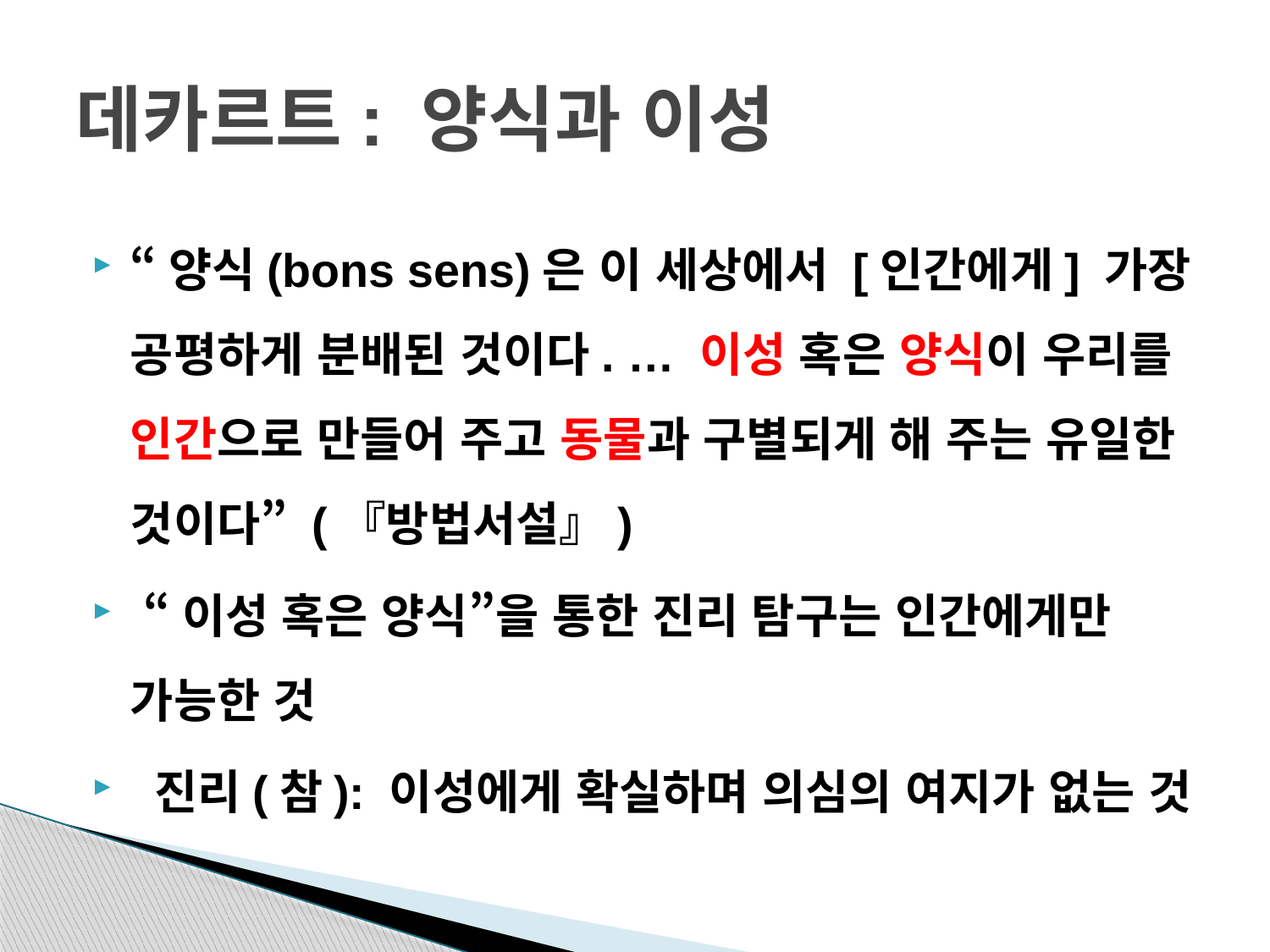

# 데카르트: 양식과 이성
“양식(bons sens)은 이 세상에서 [인간에게] 가장 공평하게 분배된 것이다. … 이성 혹은 양식이 우리를 인간으로 만들어 주고 동물과 구별되게 해 주는 유일한 것이다” (『방법서설』)
 “이성 혹은 양식”을 통한 진리 탐구는 인간에게만 가능한 것
 진리(참): 이성에게 확실하며 의심의 여지가 없는 것